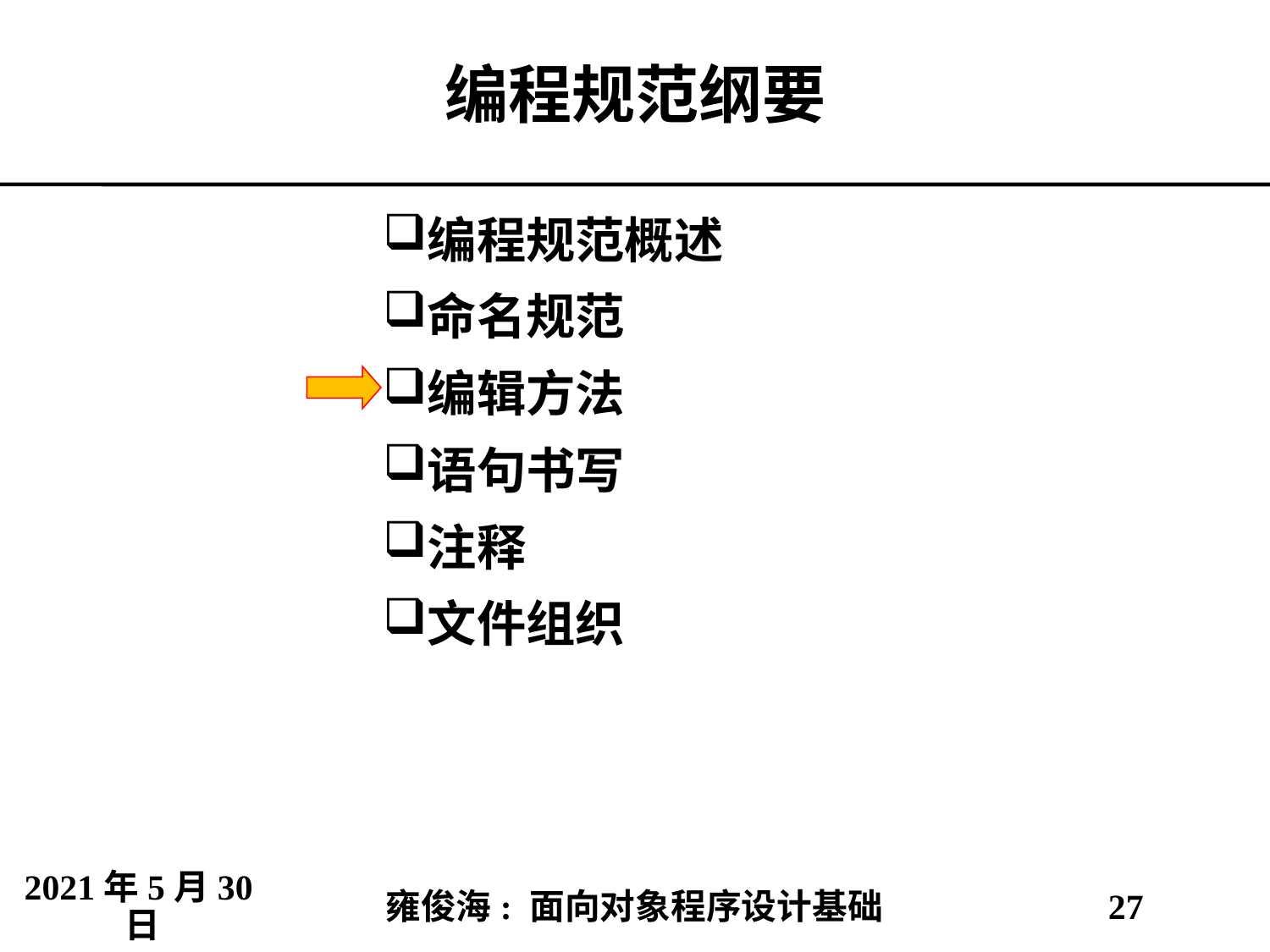

# 编程规范纲要

编程规范概述
命名规范
编辑方法
语句书写
注释
文件组织

2021年5月30日
雍俊海: 面向对象程序设计基础
27